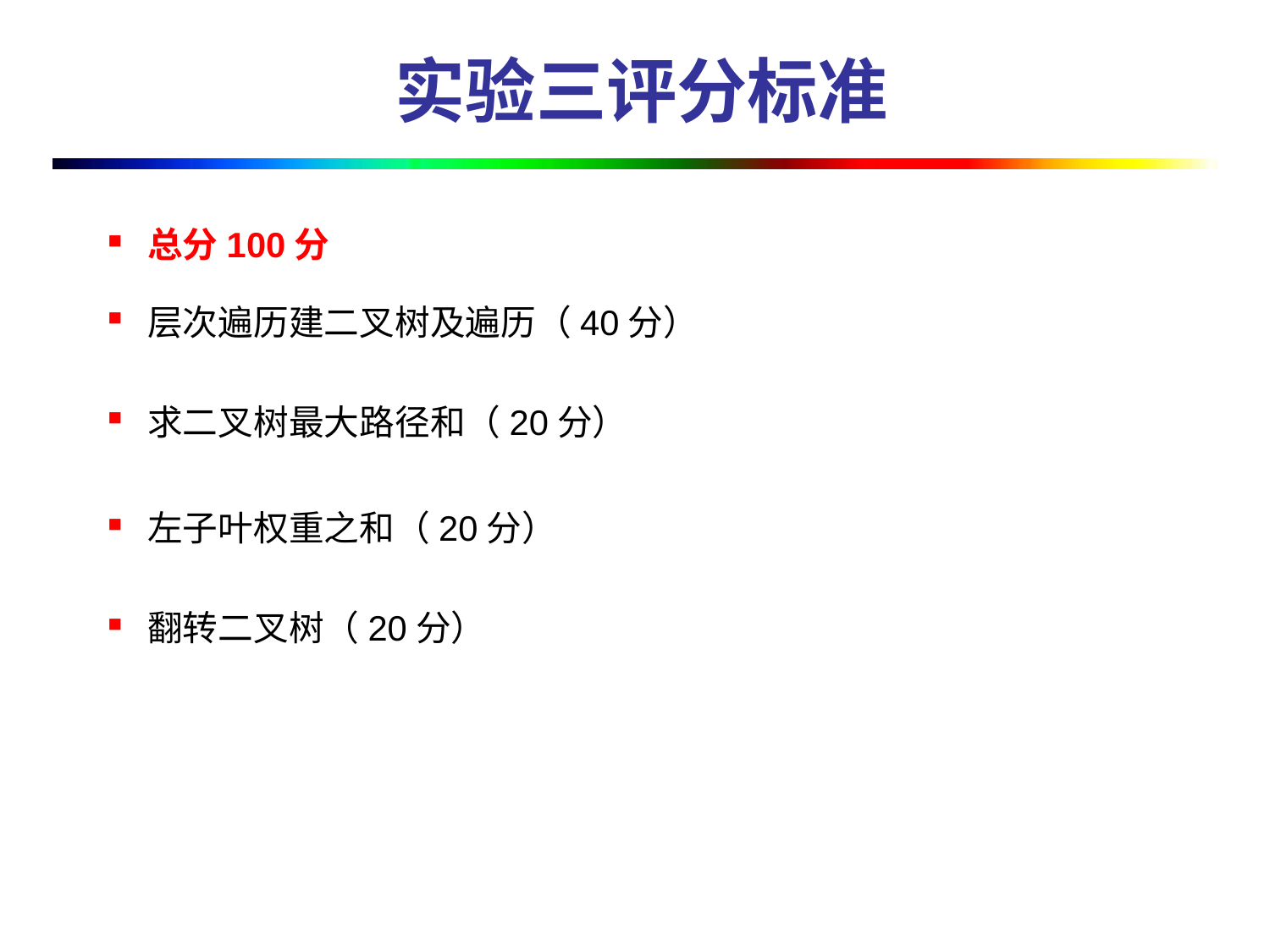

# 实验三评分标准

总分100分

层次遍历建二叉树及遍历（40分）

求二叉树最大路径和（20分）

左子叶权重之和（20分）

翻转二叉树（20分）